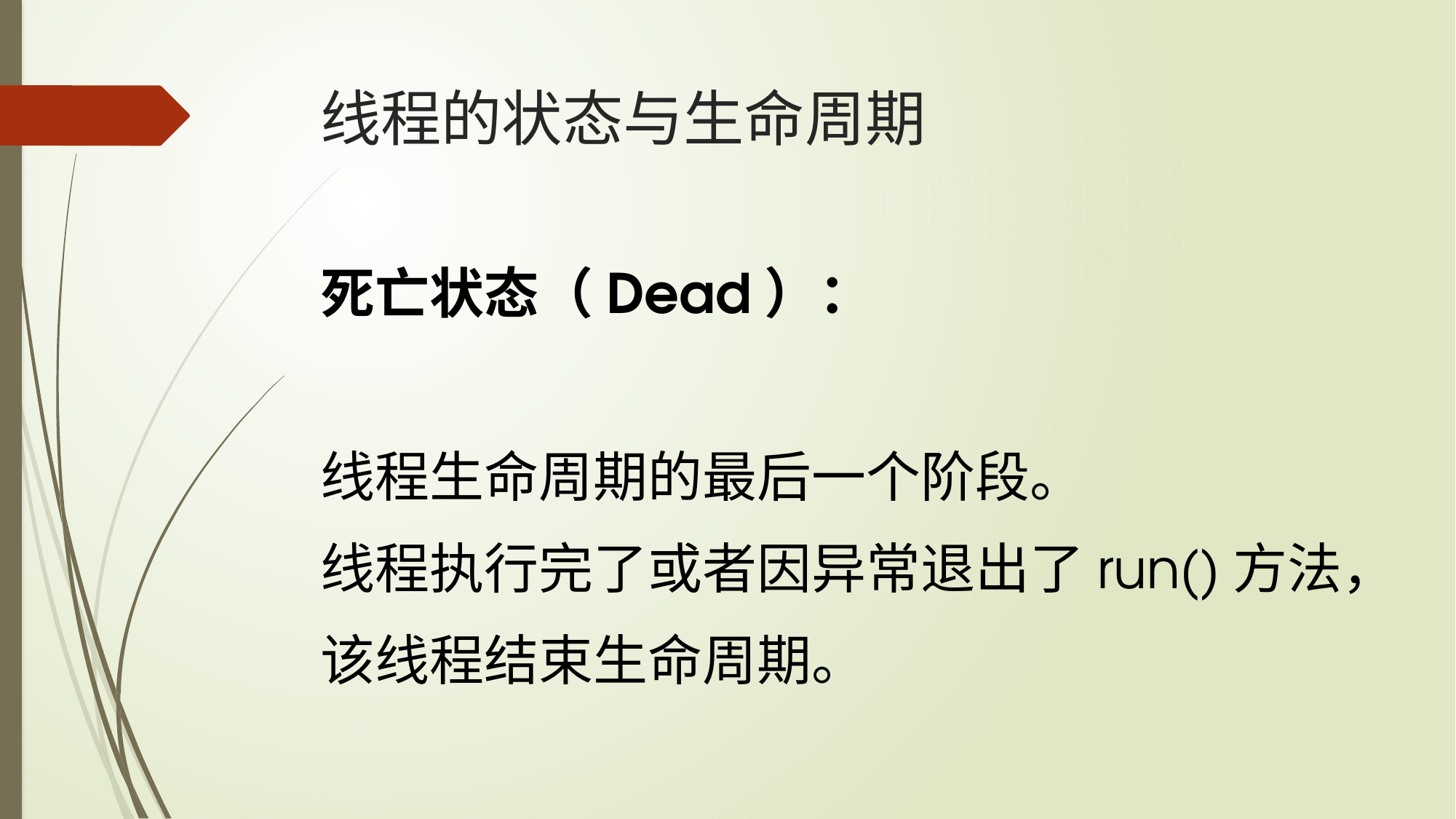

# 线程的状态与生命周期
死亡状态（Dead）：

线程生命周期的最后一个阶段。
线程执行完了或者因异常退出了run()方法，该线程结束生命周期。